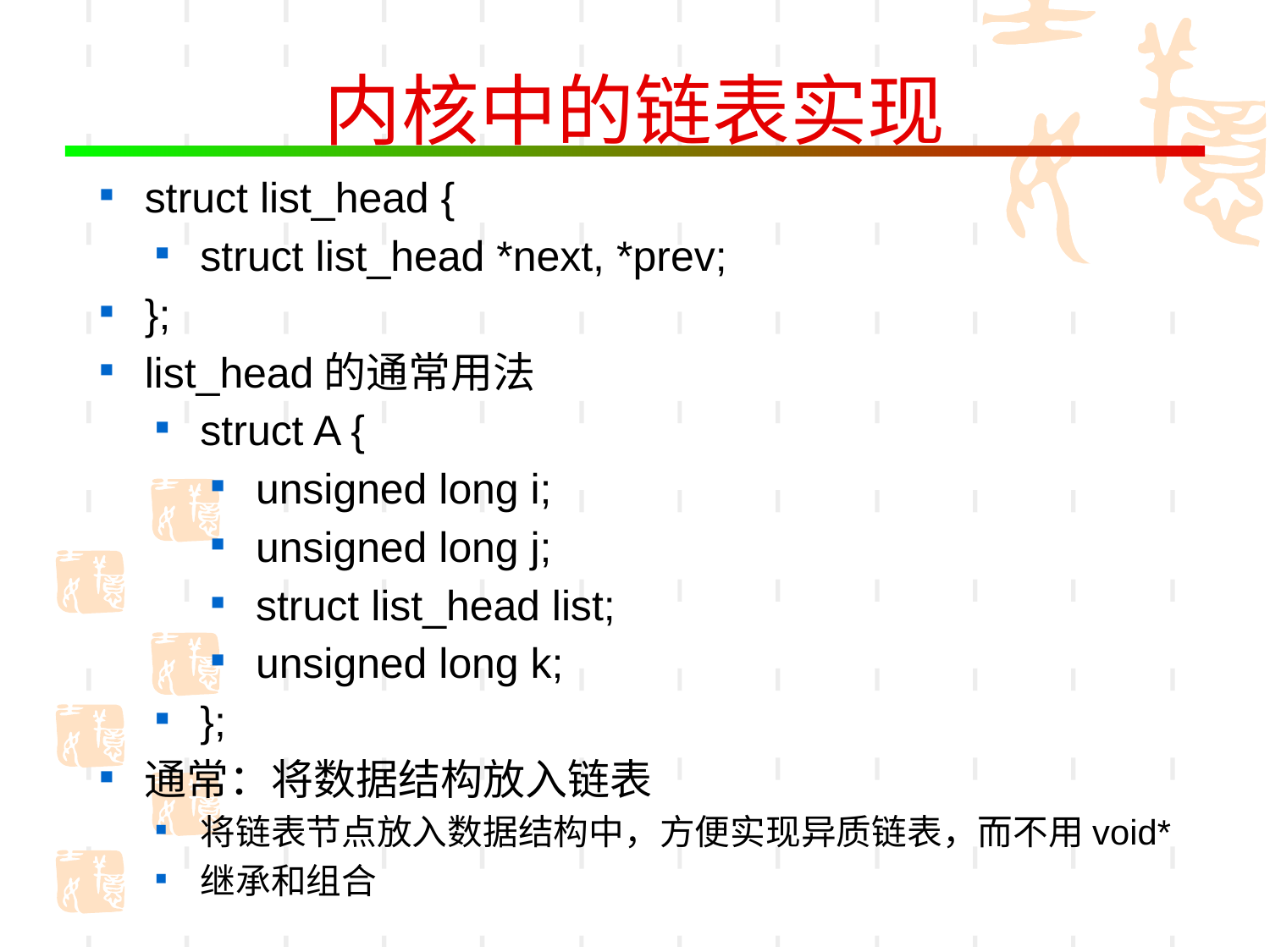

# 内核中的链表实现
struct list_head {
struct list_head *next, *prev;
};
list_head的通常用法
struct A {
unsigned long i;
unsigned long j;
struct list_head list;
unsigned long k;
};
通常：将数据结构放入链表
将链表节点放入数据结构中，方便实现异质链表，而不用void*
继承和组合